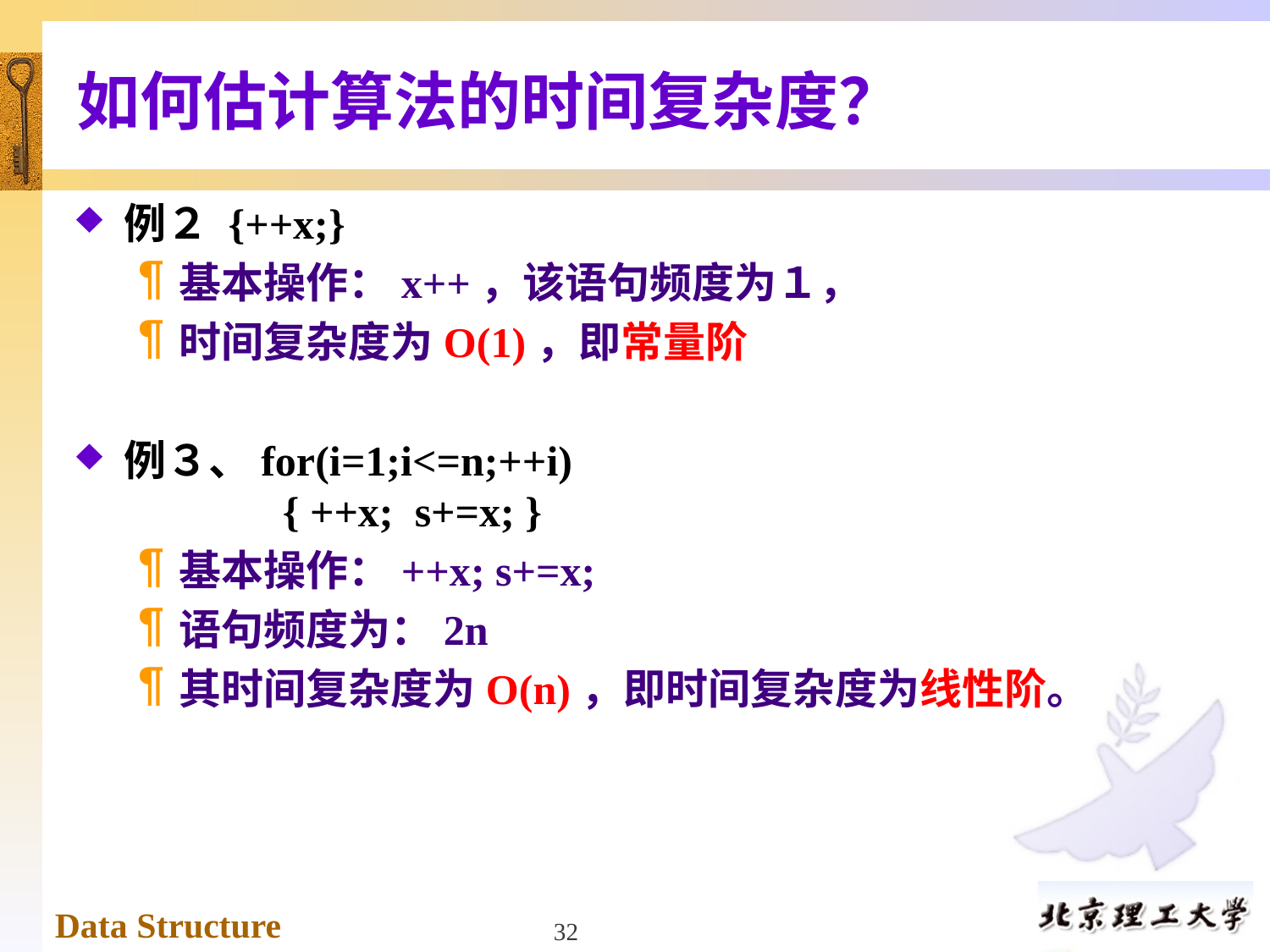

# 如何估计算法的时间复杂度？
例２ {++x;}
基本操作：x++，该语句频度为１，
时间复杂度为O(1)，即常量阶

例３、for(i=1;i<=n;++i)
               { ++x;  s+=x; }
基本操作：++x; s+=x;
语句频度为：2n
其时间复杂度为O(n)，即时间复杂度为线性阶。
32